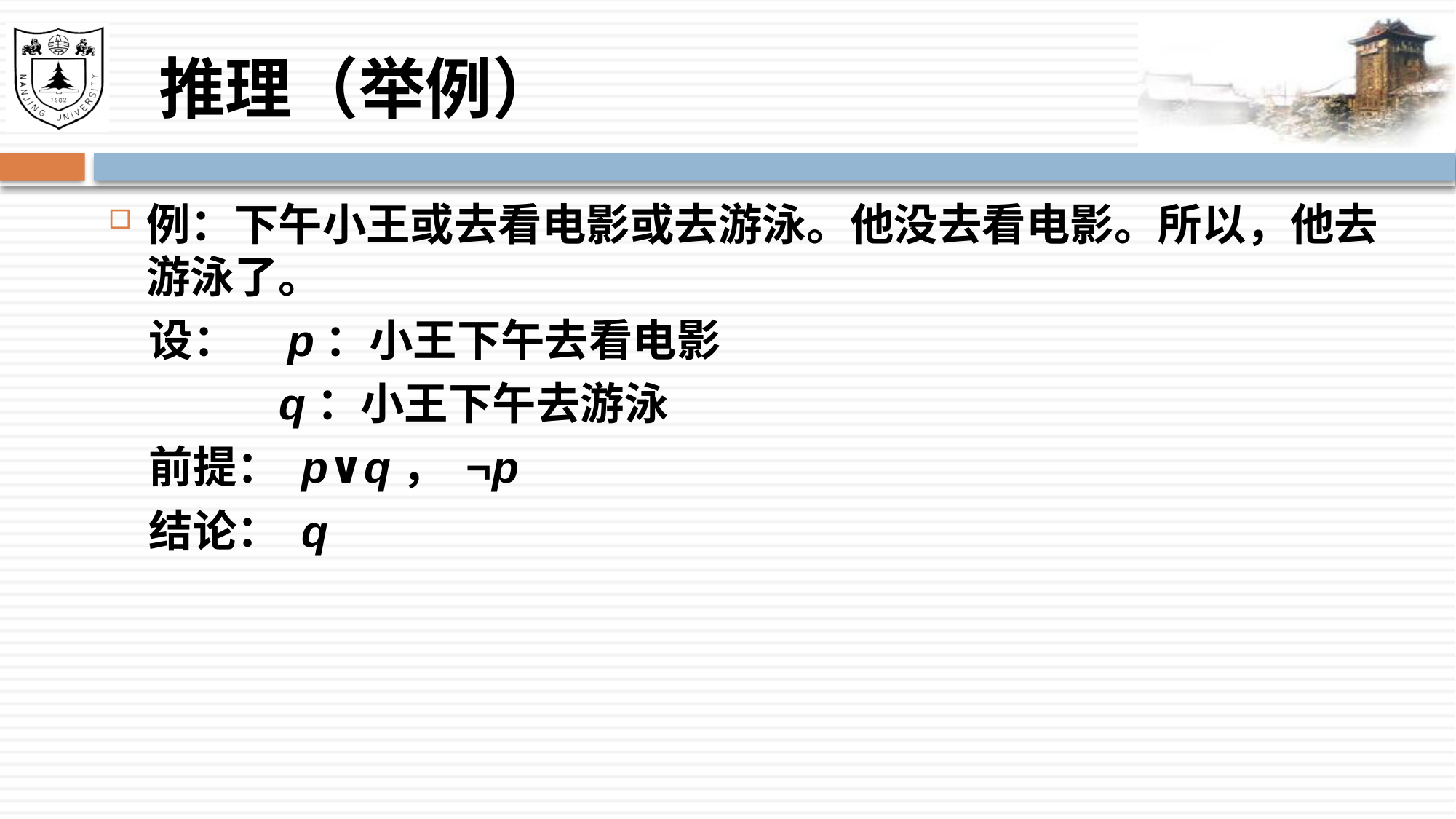

# 推理（举例）
例：下午小王或去看电影或去游泳。他没去看电影。所以，他去游泳了。
   设：    p：小王下午去看电影
              q：小王下午去游泳
   前提： p∨q， ¬p
   结论： q